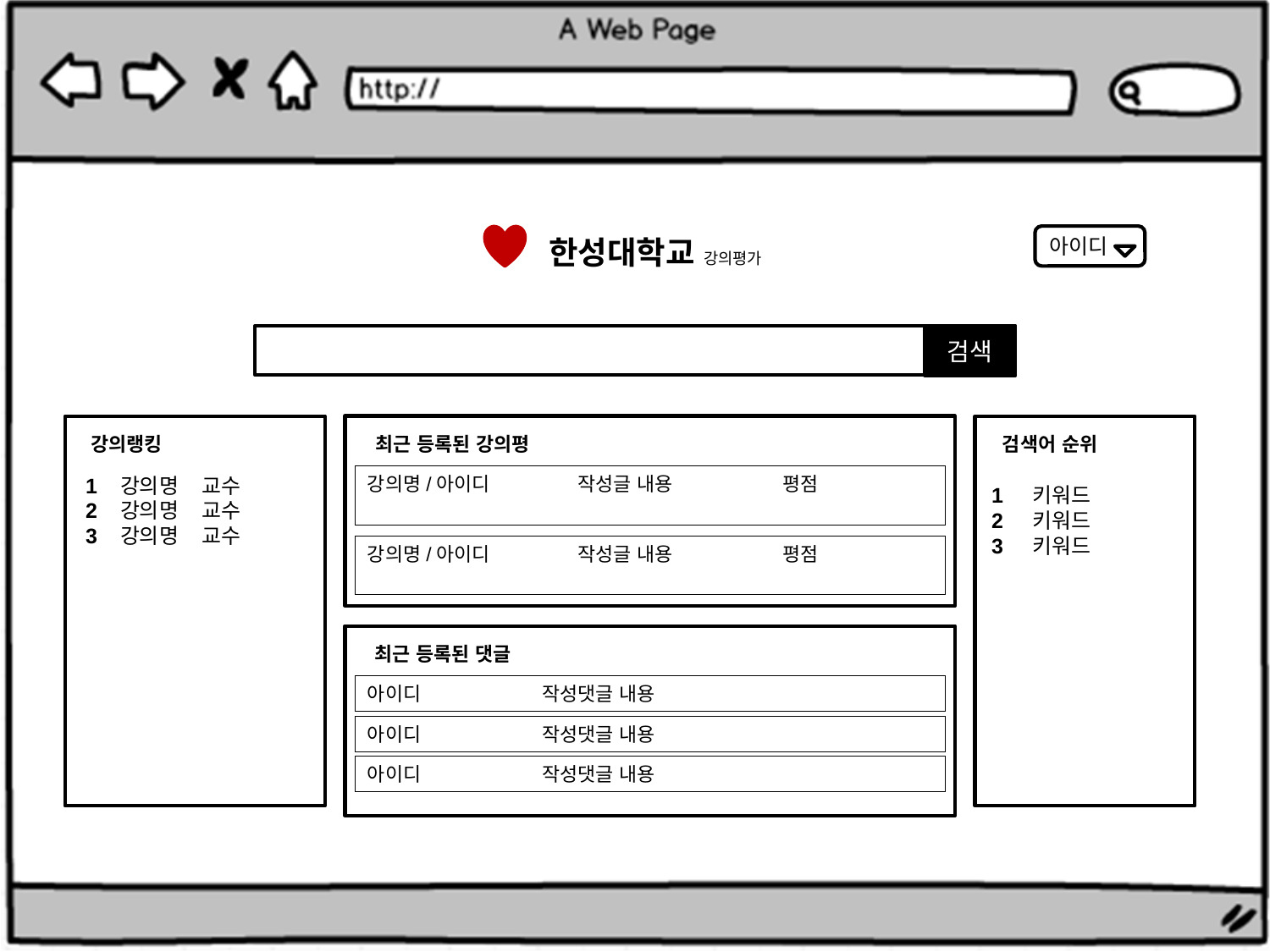

한성대학교 강의평가
아이디

검색

강의랭킹
최근 등록된 강의평
검색어 순위
1   강의명    교수
2   강의명    교수
3   강의명    교수
강의명/아이디                작성글 내용                    평점

1    키워드
2    키워드
3    키워드
강의명/아이디                작성글 내용                    평점

최근 등록된 댓글
아이디                      작성댓글 내용
아이디                      작성댓글 내용
아이디                      작성댓글 내용